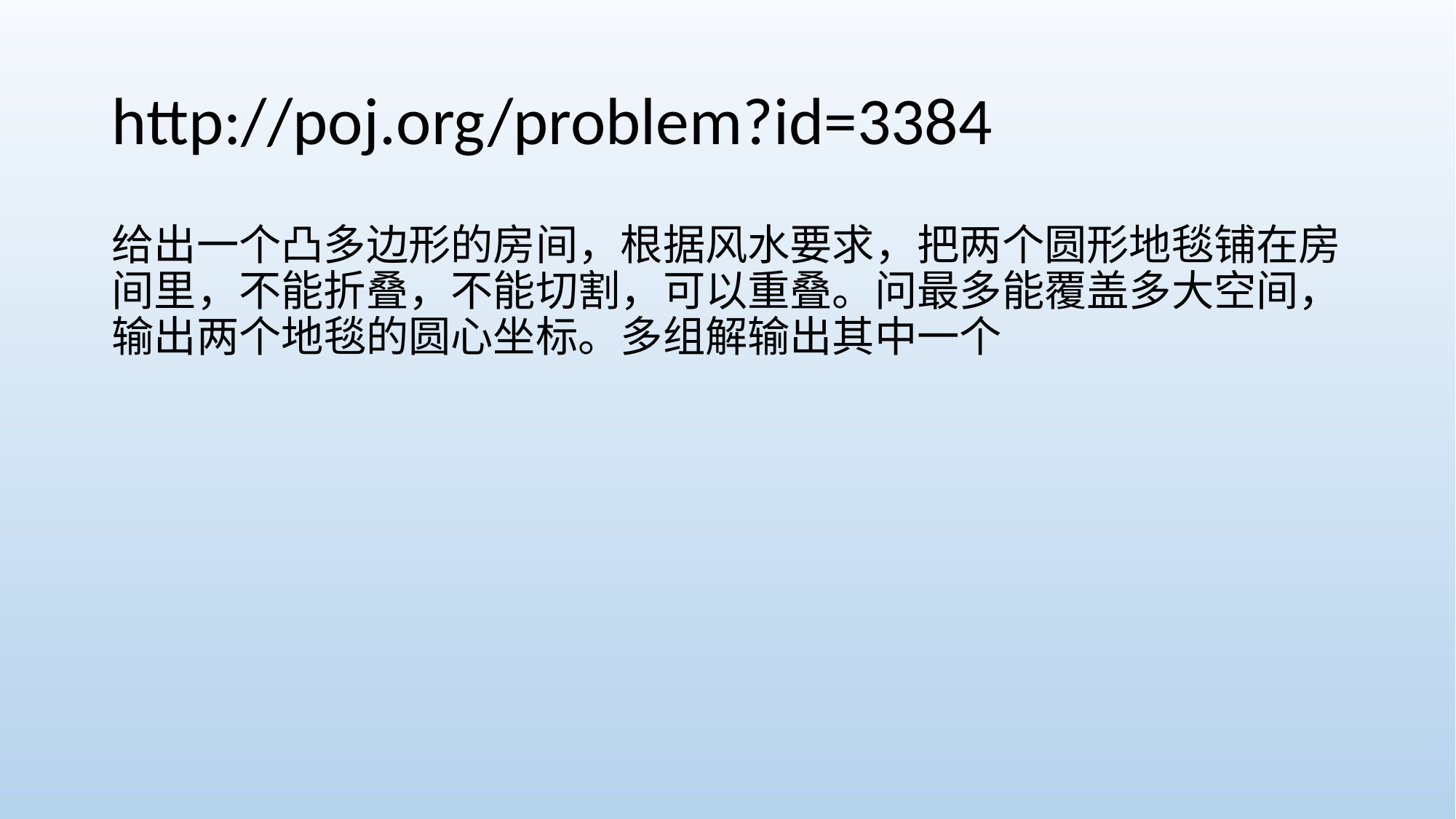

# http://poj.org/problem?id=3384
给出一个凸多边形的房间，根据风水要求，把两个圆形地毯铺在房间里，不能折叠，不能切割，可以重叠。问最多能覆盖多大空间，输出两个地毯的圆心坐标。多组解输出其中一个